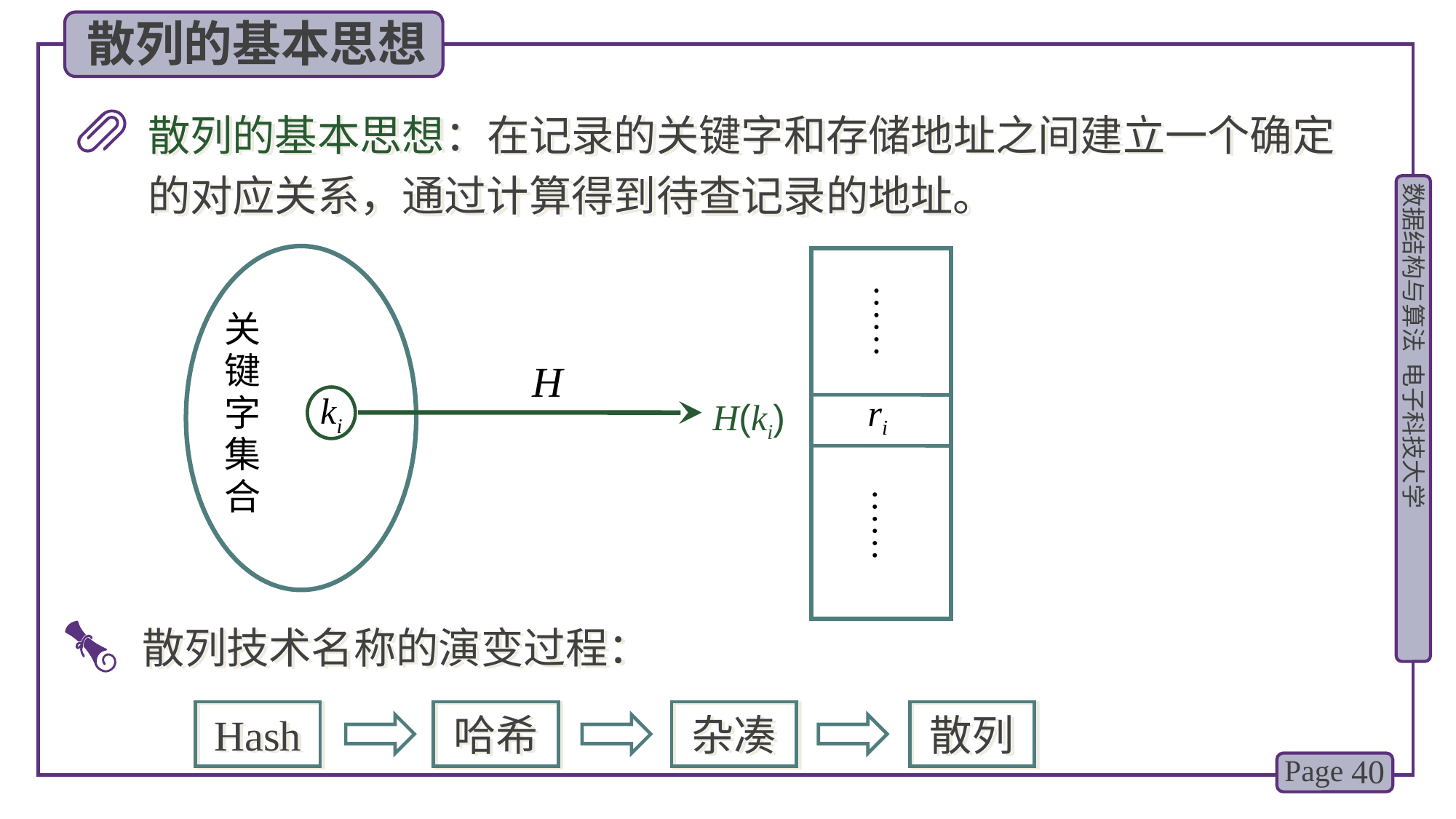

散列的基本思想

散列的基本思想：在记录的关键字和存储地址之间建立一个确定的对应关系，通过计算得到待查记录的地址。

关键字集合

     ri
……

……
H

ki
H(ki)
散列技术名称的演变过程：

Hash
哈希

杂凑

散列